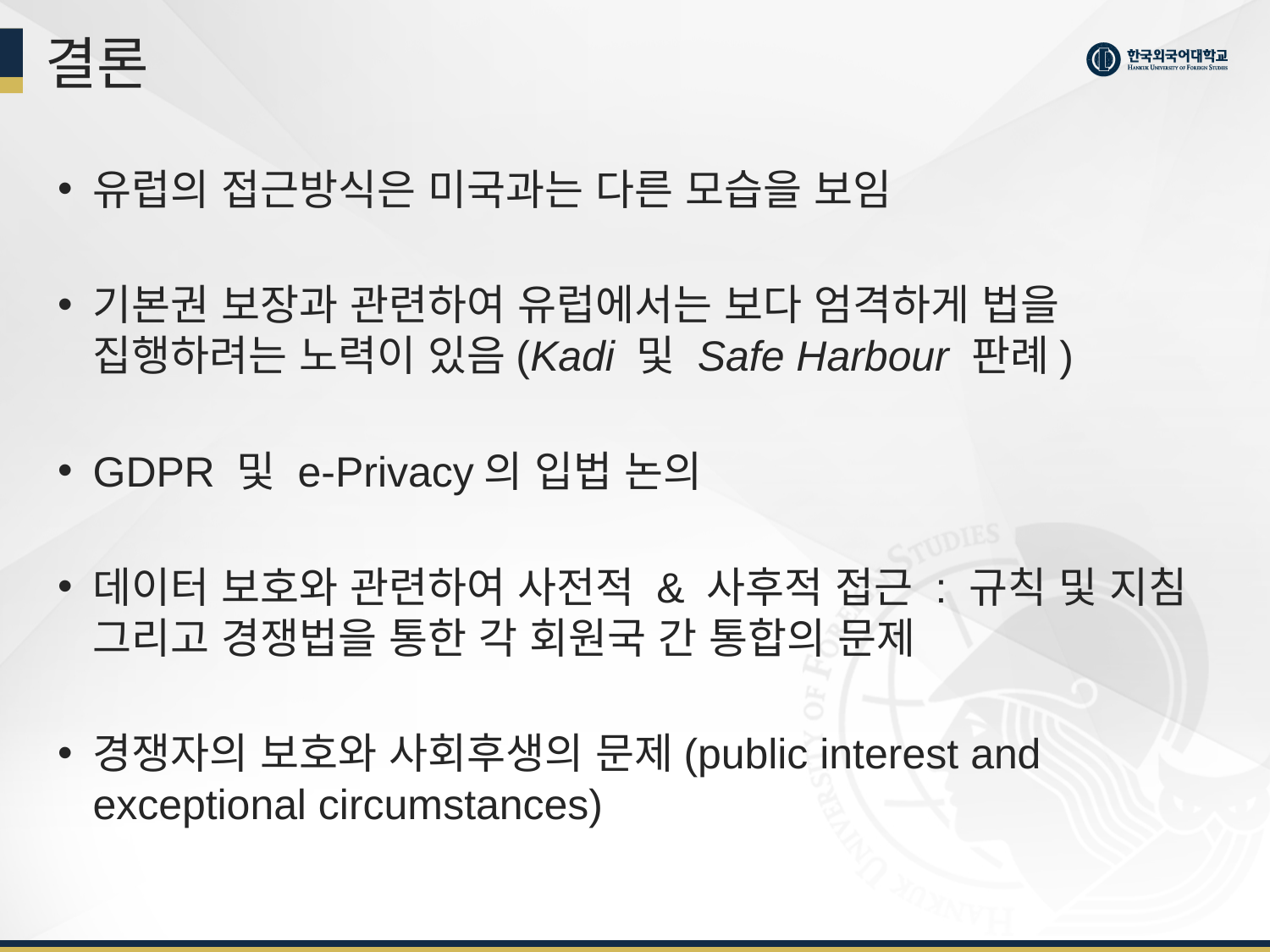

# 결론
유럽의 접근방식은 미국과는 다른 모습을 보임

기본권 보장과 관련하여 유럽에서는 보다 엄격하게 법을 집행하려는 노력이 있음(Kadi 및 Safe Harbour 판례)

GDPR 및 e-Privacy의 입법 논의

데이터 보호와 관련하여 사전적 & 사후적 접근 : 규칙 및 지침 그리고 경쟁법을 통한 각 회원국 간 통합의 문제

경쟁자의 보호와 사회후생의 문제(public interest and exceptional circumstances)